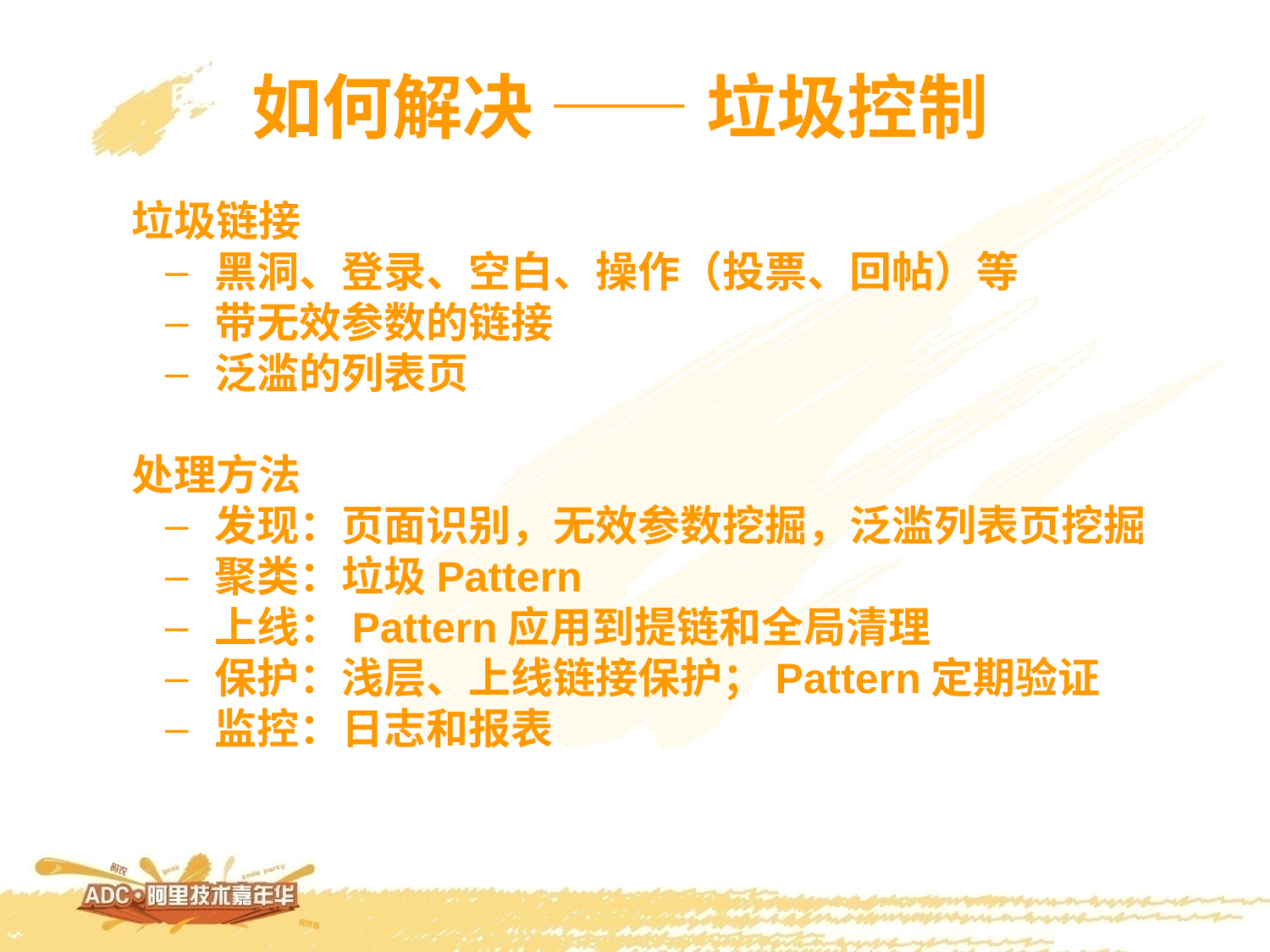

如何解决 —— 垃圾控制
垃圾链接
 黑洞、登录、空白、操作（投票、回帖）等
 带无效参数的链接
 泛滥的列表页

处理方法
 发现：页面识别，无效参数挖掘，泛滥列表页挖掘
 聚类：垃圾Pattern
 上线：Pattern应用到提链和全局清理
 保护：浅层、上线链接保护；Pattern定期验证
 监控：日志和报表